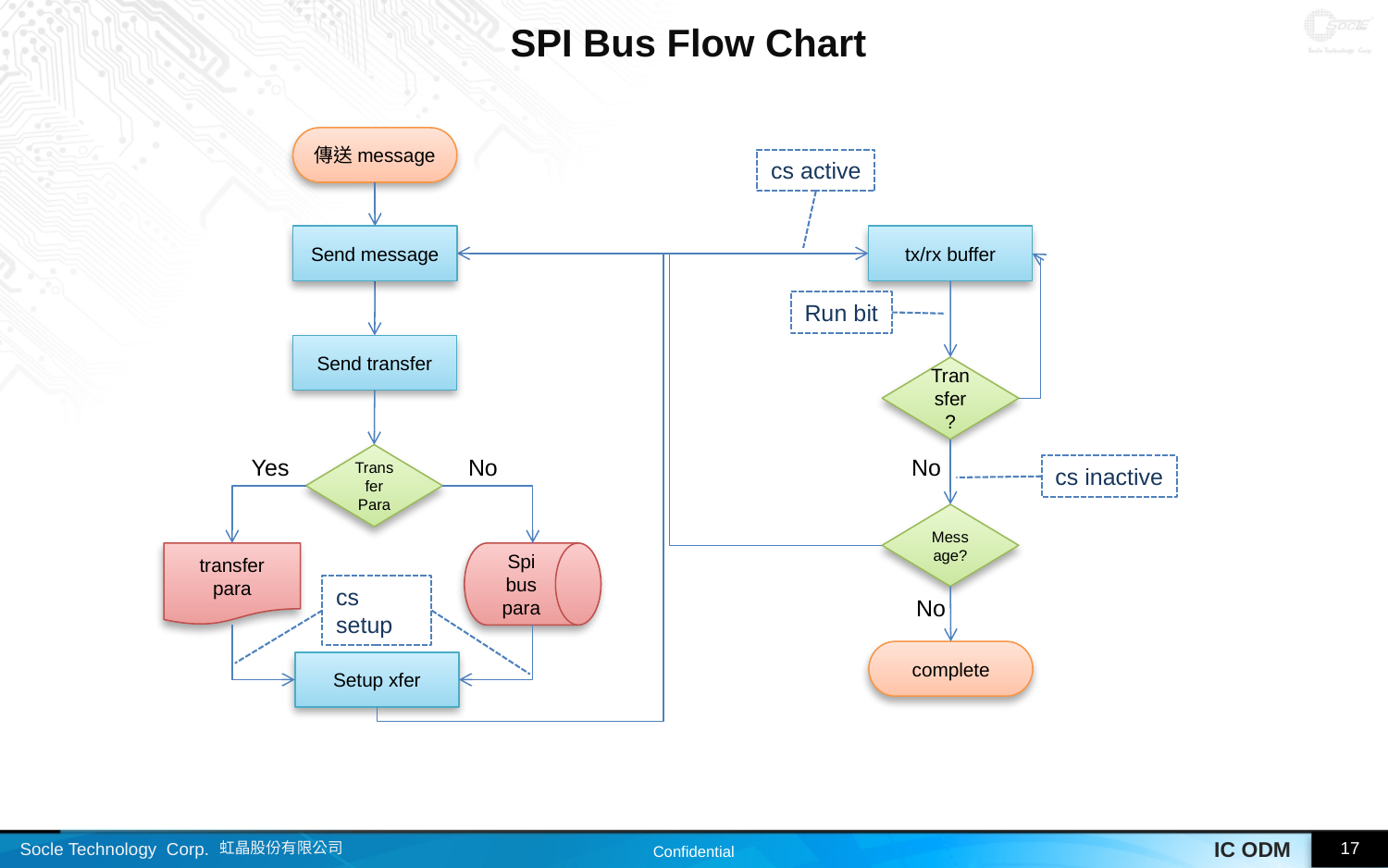

# SPI Bus Flow Chart
傳送message
cs active
Send message
tx/rx buffer
Run bit
Send transfer
Transfer?
Transfer
Para
Yes
No
No
cs inactive
Message?
transfer
para
Spi
bus
para
cs setup
No
complete
Setup xfer